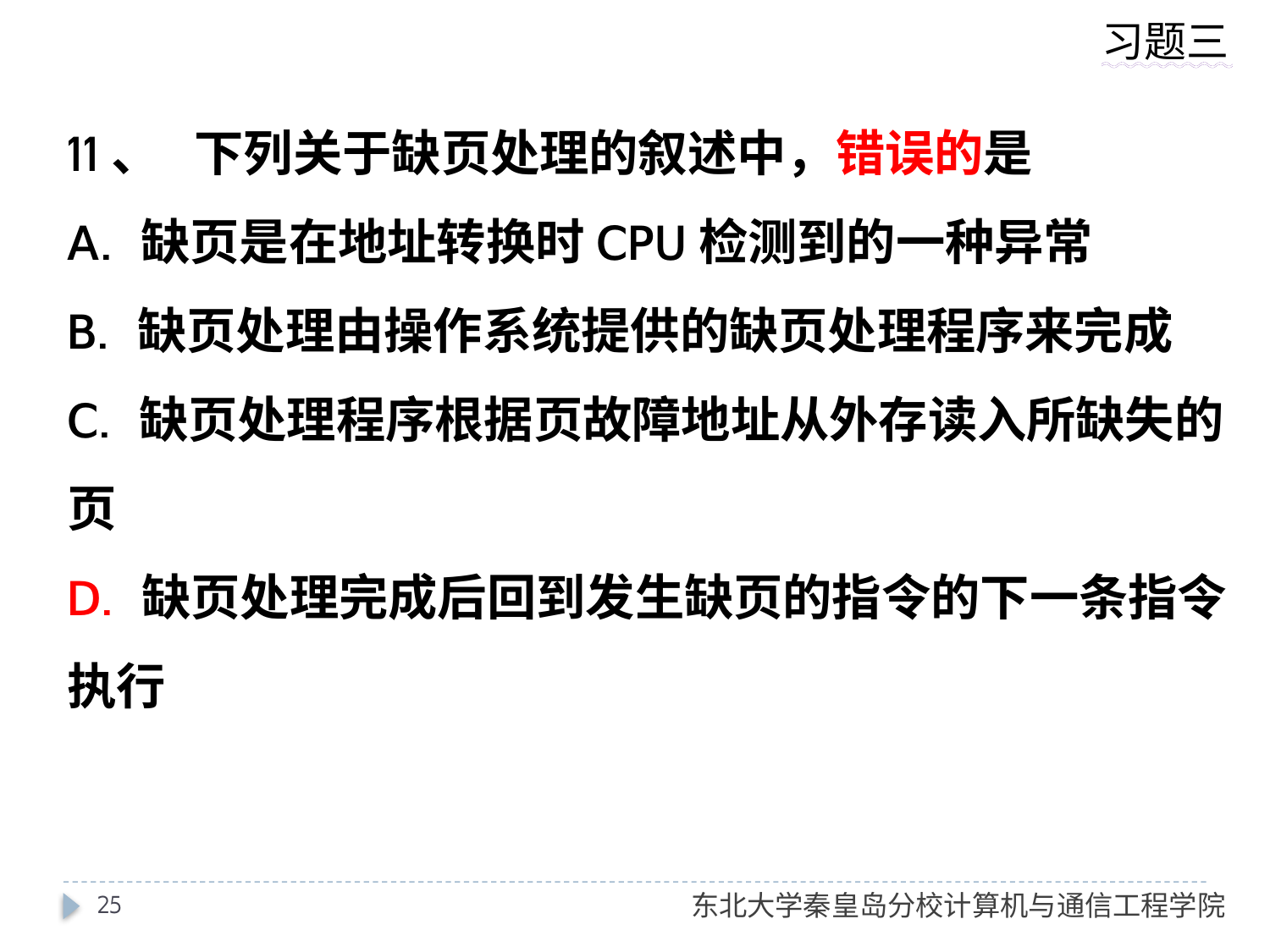

11、	下列关于缺页处理的叙述中，错误的是
A. 缺页是在地址转换时CPU检测到的一种异常
B. 缺页处理由操作系统提供的缺页处理程序来完成
C. 缺页处理程序根据页故障地址从外存读入所缺失的页
D. 缺页处理完成后回到发生缺页的指令的下一条指令执行

25